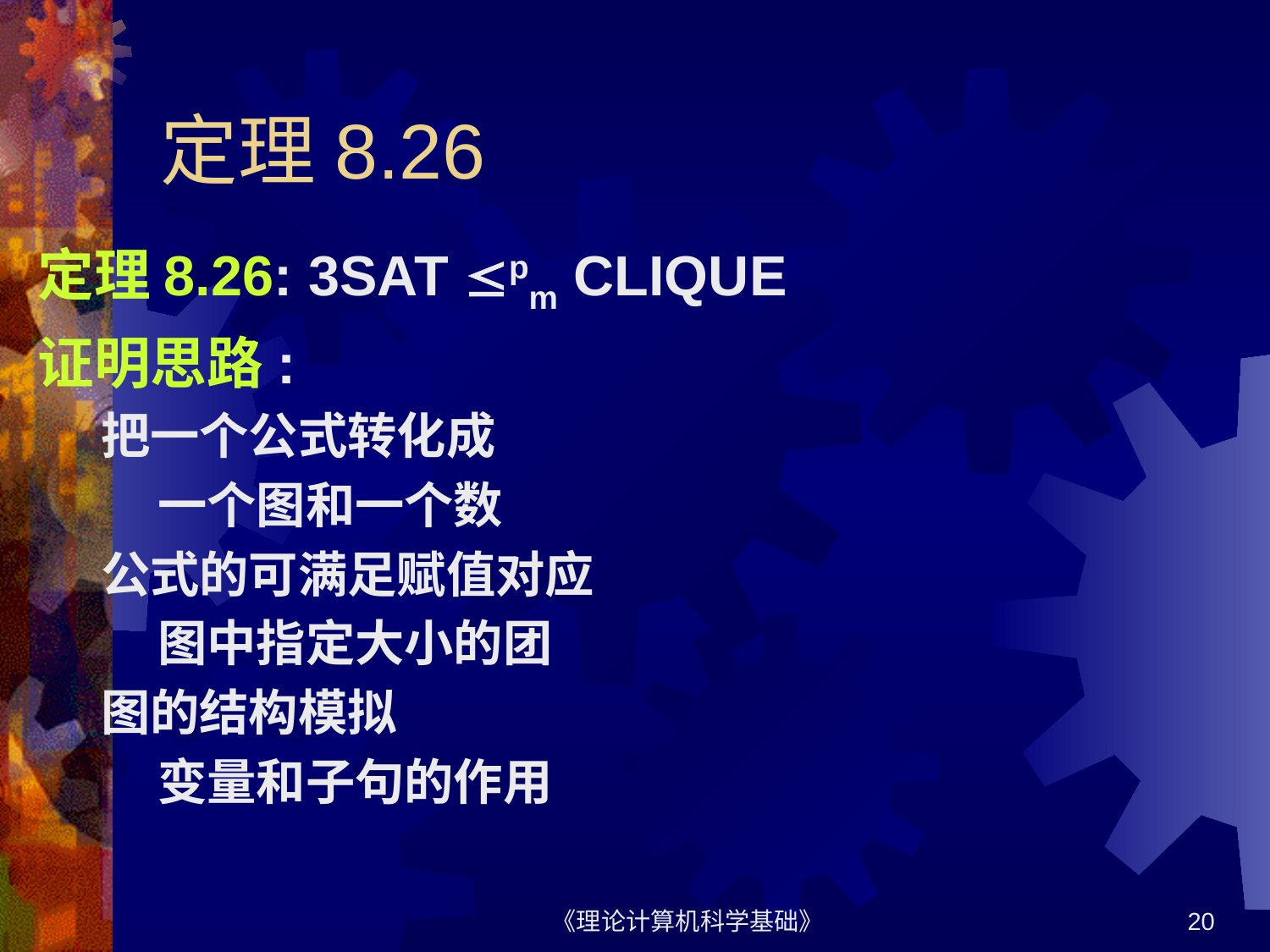

# 定理8.26
定理8.26: 3SAT ≤pm CLIQUE
证明思路:
把一个公式转化成
    一个图和一个数
公式的可满足赋值对应
    图中指定大小的团
图的结构模拟
    变量和子句的作用
《理论计算机科学基础》
20